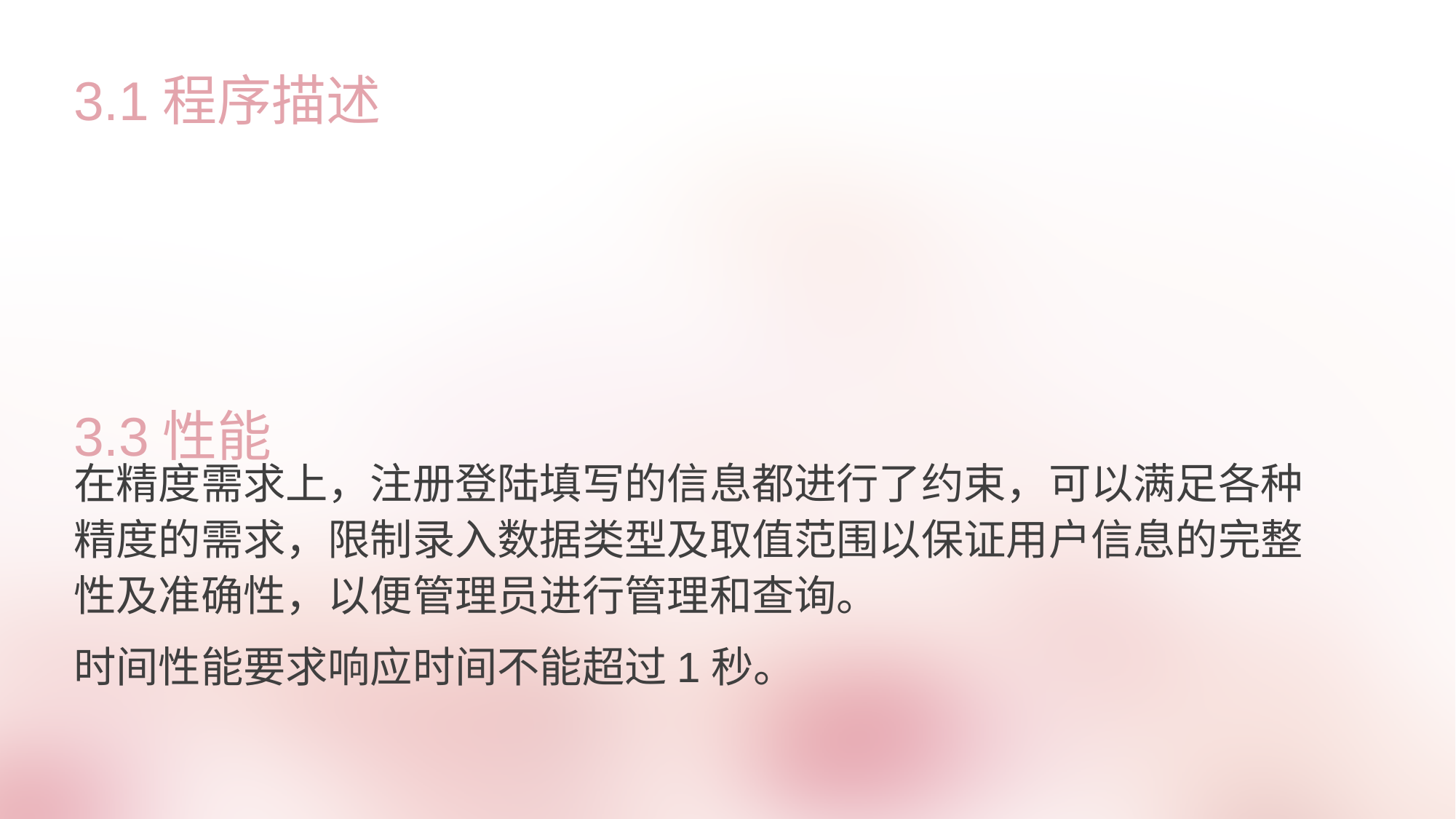

# 3.1程序描述

在精度需求上，注册登陆填写的信息都进行了约束，可以满足各种精度的需求，限制录入数据类型及取值范围以保证用户信息的完整性及准确性，以便管理员进行管理和查询。
时间性能要求响应时间不能超过1秒。
3.3性能